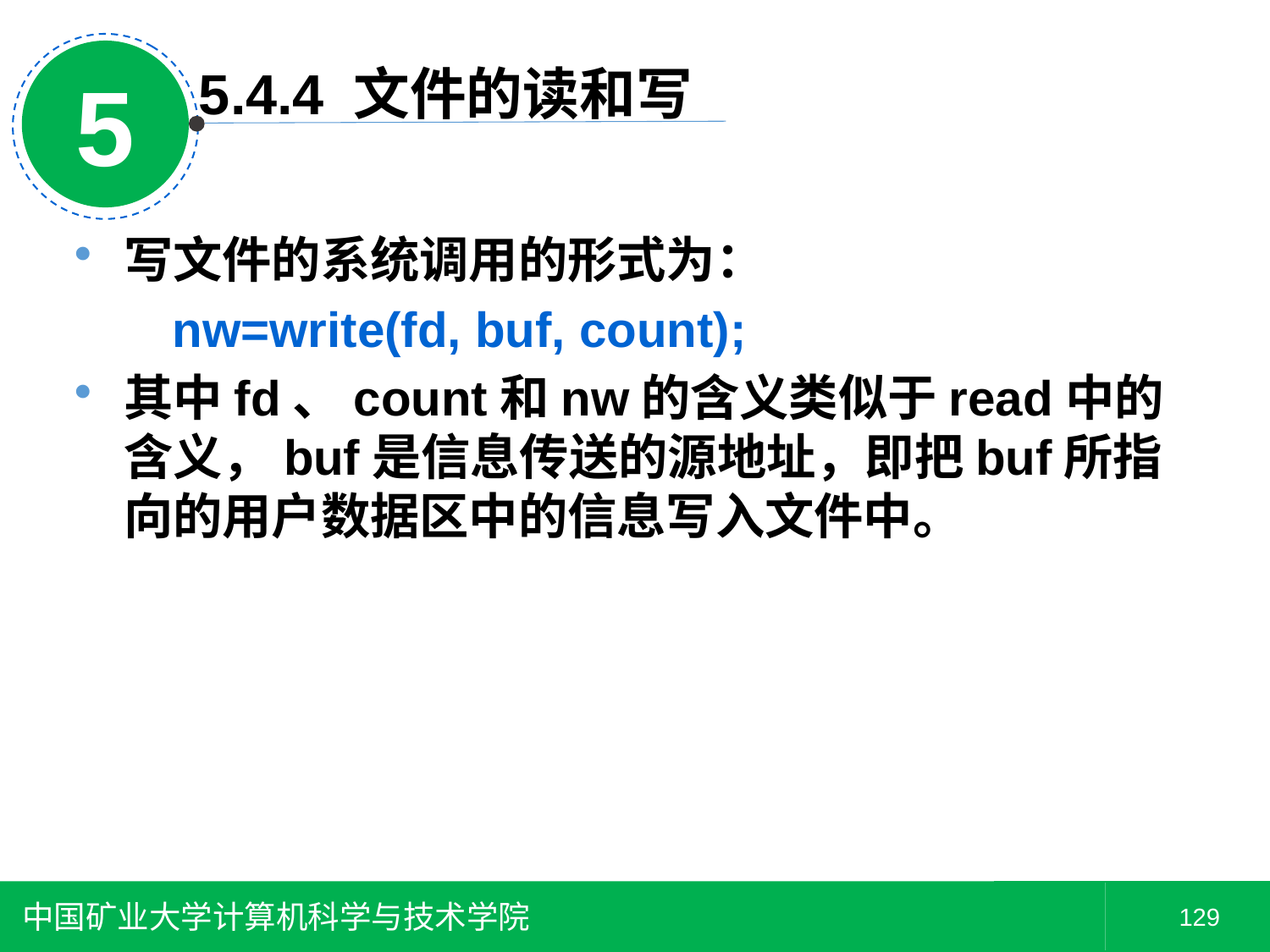

5
5.4.4 文件的读和写

写文件的系统调用的形式为：
       nw=write(fd, buf, count);
其中fd、count和nw的含义类似于read中的含义，buf是信息传送的源地址，即把buf所指向的用户数据区中的信息写入文件中。